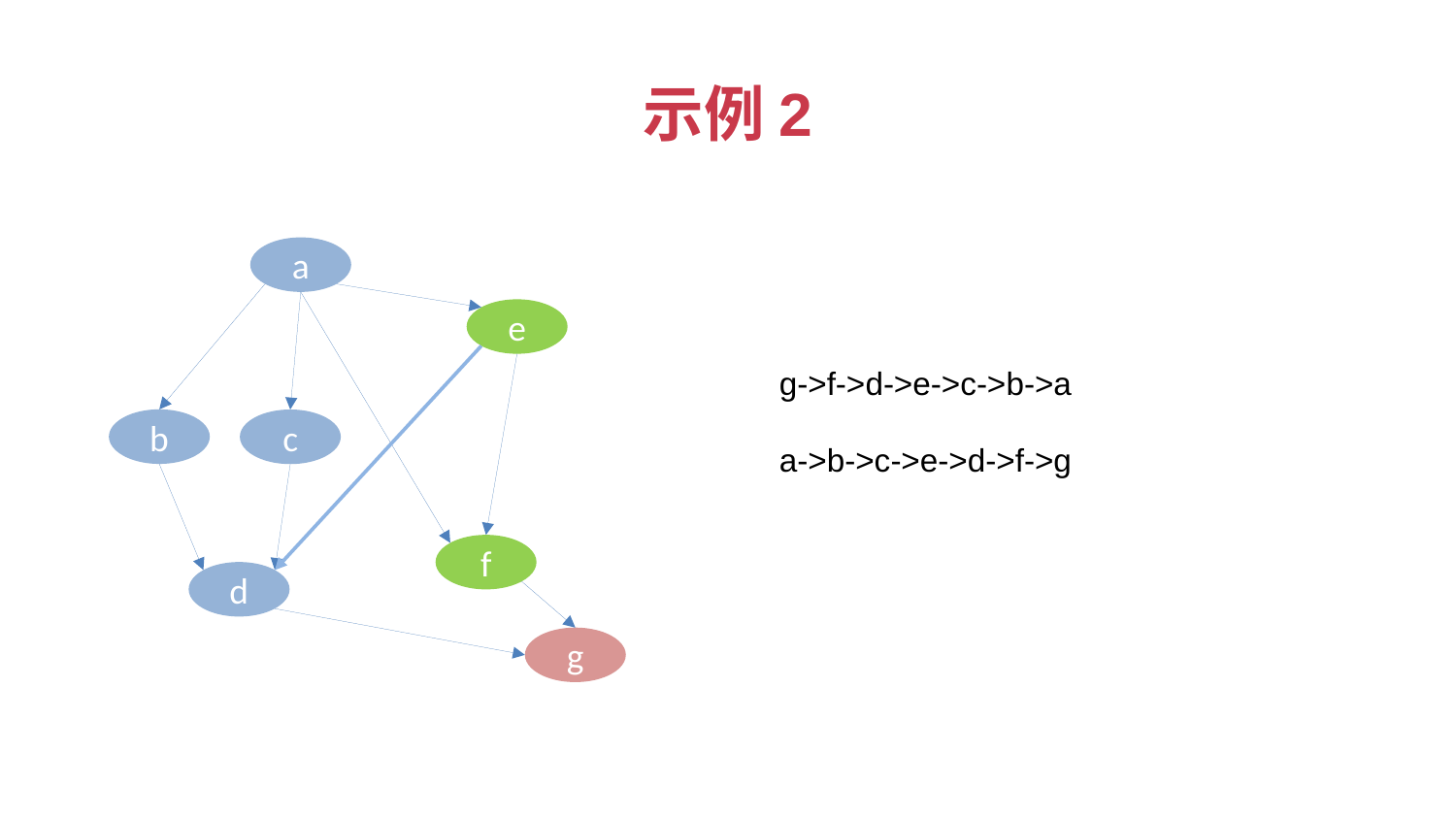

示例2
a
e
b
c
f
d
g
g->f->d->e->c->b->a
a->b->c->e->d->f->g